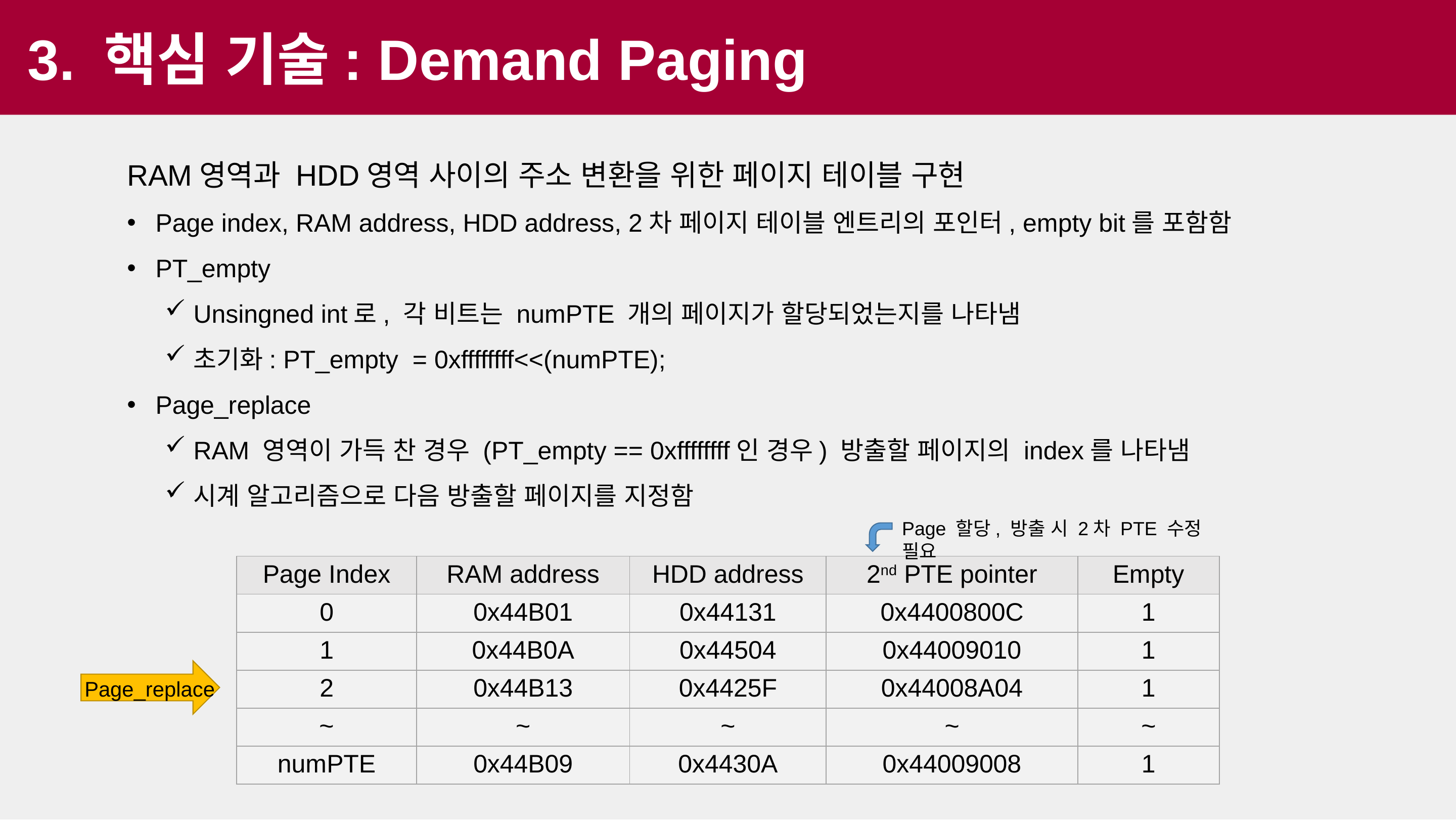

3. 핵심 기술: Demand Paging
RAM영역과 HDD영역 사이의 주소 변환을 위한 페이지 테이블 구현
Page index, RAM address, HDD address, 2차 페이지 테이블 엔트리의 포인터, empty bit를 포함함
PT_empty
Unsingned int로, 각 비트는 numPTE 개의 페이지가 할당되었는지를 나타냄
초기화: PT_empty  = 0xffffffff<<(numPTE);
Page_replace
RAM 영역이 가득 찬 경우 (PT_empty == 0xffffffff인 경우) 방출할 페이지의 index를 나타냄
시계 알고리즘으로 다음 방출할 페이지를 지정함
Page 할당, 방출 시 2차 PTE 수정 필요

| Page Index | RAM address | HDD address | 2nd PTE pointer | Empty |
| --- | --- | --- | --- | --- |
| 0 | 0x44B01 | 0x44131 | 0x4400800C | 1 |
| 1 | 0x44B0A | 0x44504 | 0x44009010 | 1 |
| 2 | 0x44B13 | 0x4425F | 0x44008A04 | 1 |
| ~ | ~ | ~ | ~ | ~ |
| numPTE | 0x44B09 | 0x4430A | 0x44009008 | 1 |

Page_replace